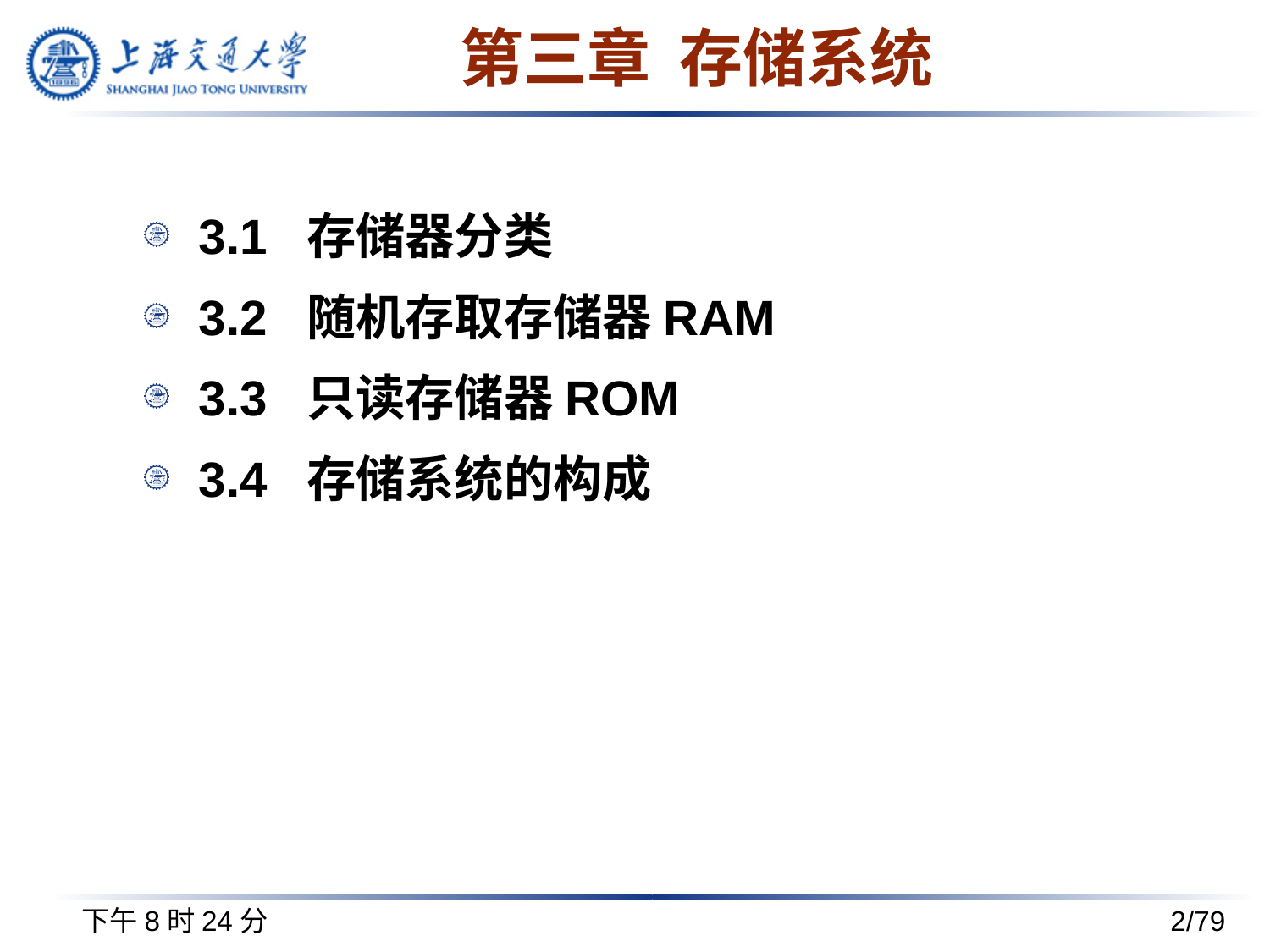

# 第三章  存储系统
3.1  存储器分类
3.2  随机存取存储器RAM
3.3  只读存储器ROM
3.4  存储系统的构成

下午8时24分
2/79